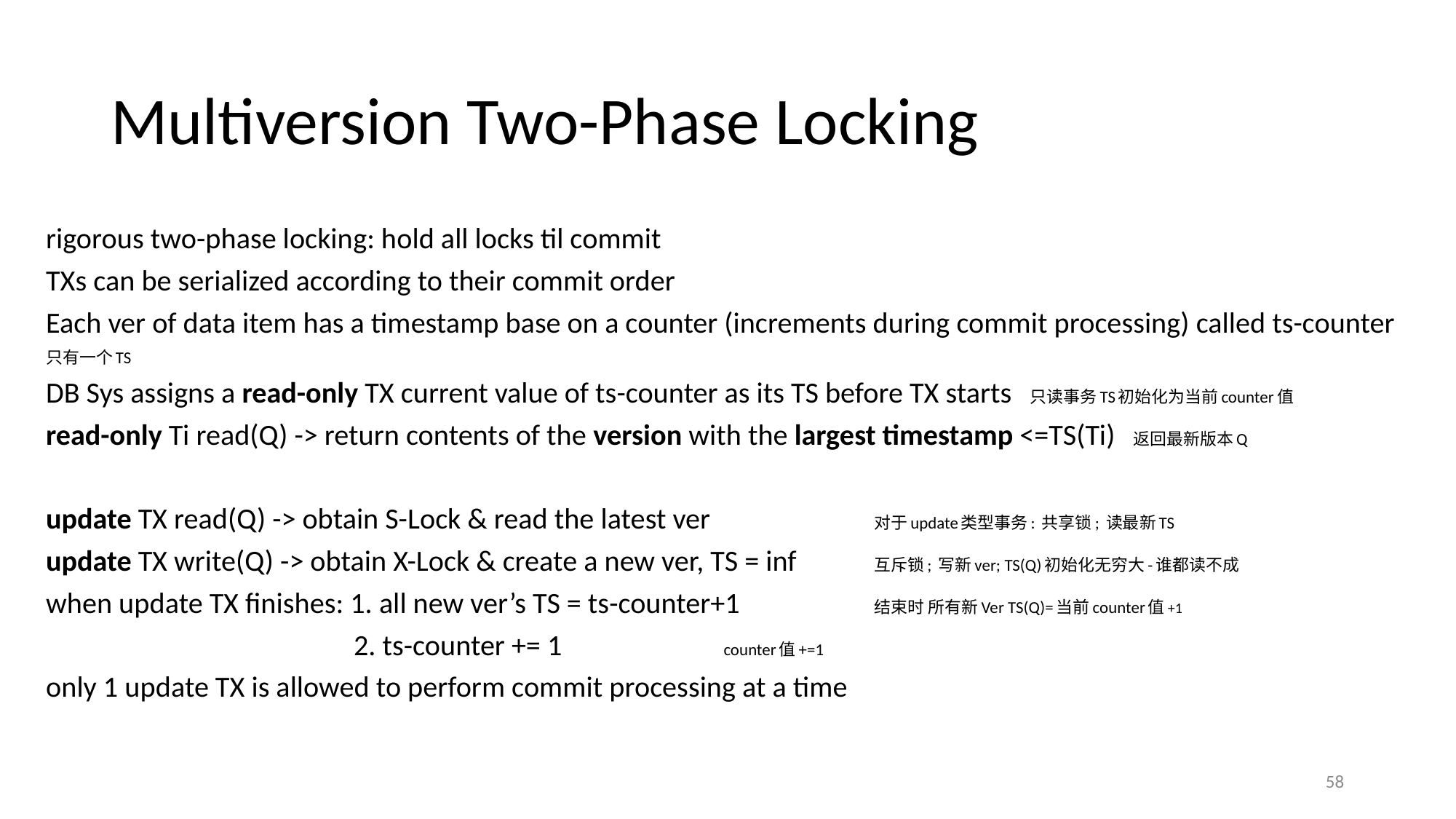

# Multiversion Two-Phase Locking
rigorous two-phase locking: hold all locks til commit
TXs can be serialized according to their commit order
Each ver of data item has a timestamp base on a counter (increments during commit processing) called ts-counter
只有一个TS
DB Sys assigns a read-only TX current value of ts-counter as its TS before TX starts  只读事务TS初始化为当前counter值
read-only Ti read(Q) -> return contents of the version with the largest timestamp <=TS(Ti)  返回最新版本Q

update TX read(Q) -> obtain S-Lock & read the latest ver  		对于update类型事务: 共享锁; 读最新TS
update TX write(Q) -> obtain X-Lock & create a new ver, TS = inf  		互斥锁; 写新ver; TS(Q)初始化无穷大-谁都读不成
when update TX finishes: 1. all new ver’s TS = ts-counter+1 		结束时 所有新Ver TS(Q)=当前counter值+1
                                               2. ts-counter += 1                    		counter值+=1
only 1 update TX is allowed to perform commit processing at a time
58